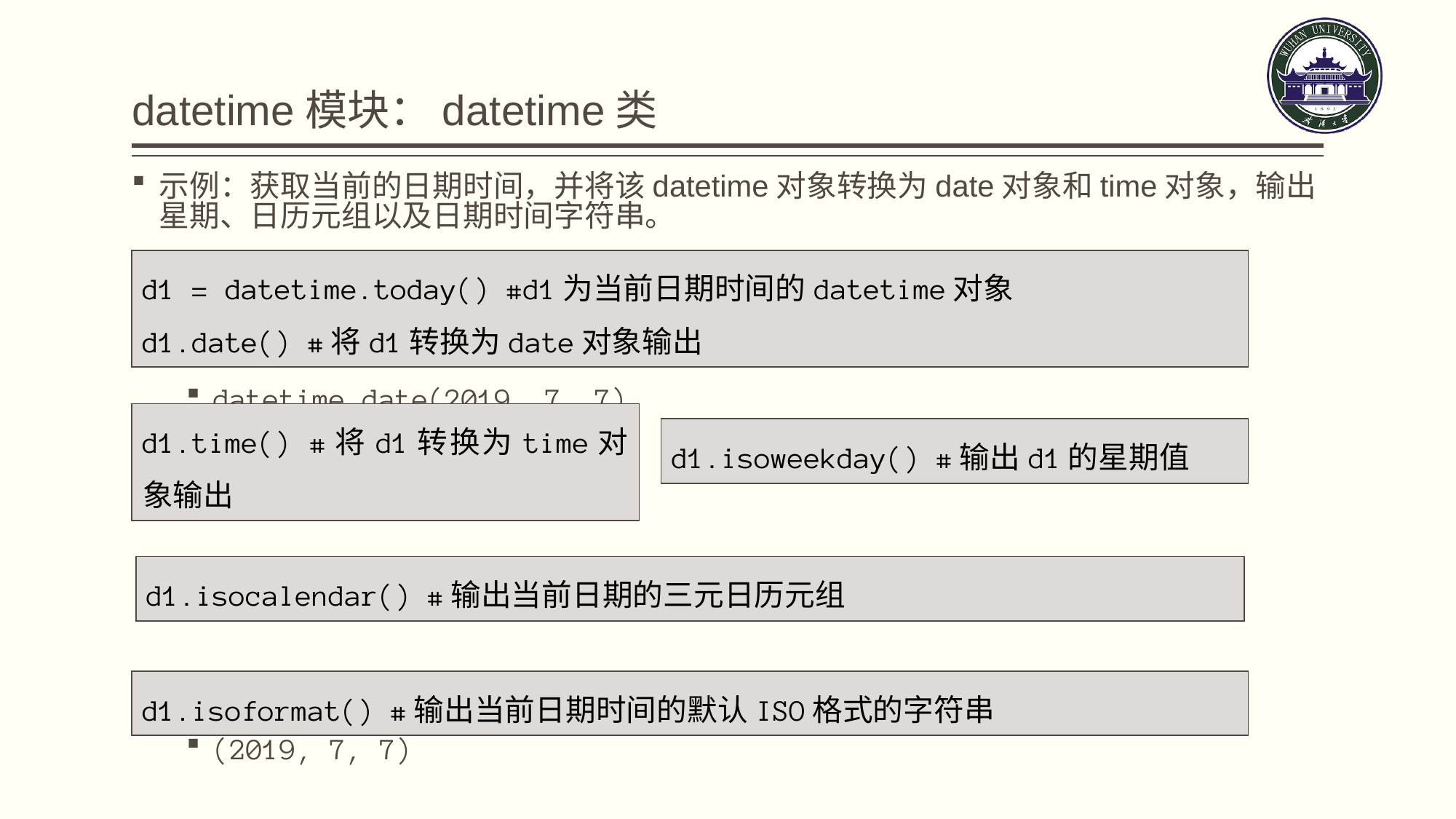

# datetime模块：datetime类
示例：获取当前的日期时间，并将该datetime对象转换为date对象和time对象，输出星期、日历元组以及日期时间字符串。

datetime.date(2019, 7, 7)

datetime.time(18, 26, 45, 387075)           7

(2019, 7, 7)

'2019-07-07T18:26:45.387075'

| d1 = datetime.today() #d1为当前日期时间的datetime对象 d1.date() #将d1转换为date对象输出 |
| --- |
| d1.time() #将d1转换为time对象输出 |
| --- |
| d1.isoweekday() #输出d1的星期值 |
| --- |
| d1.isocalendar() #输出当前日期的三元日历元组 |
| --- |
| d1.isoformat() #输出当前日期时间的默认ISO格式的字符串 |
| --- |